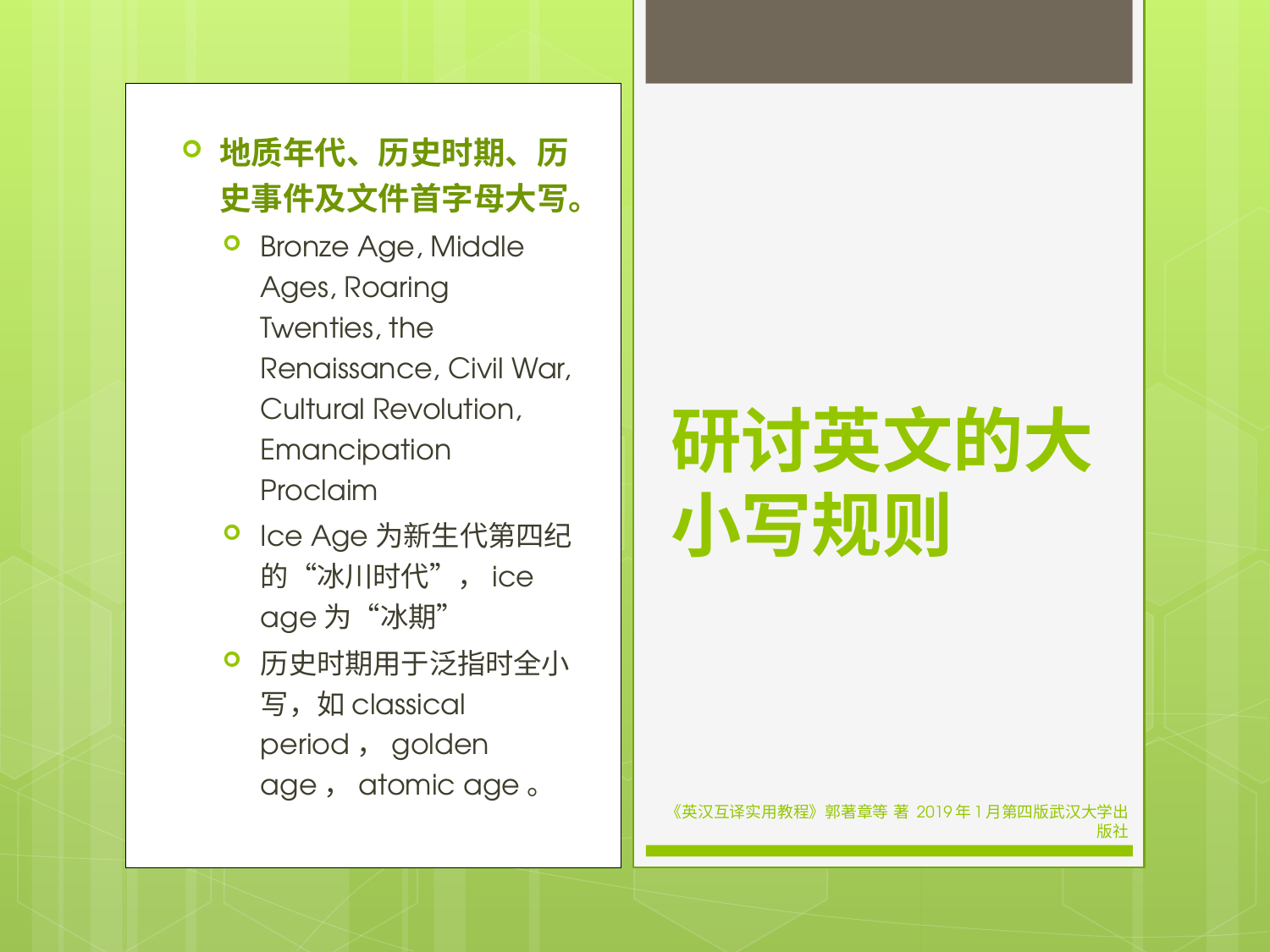

地质年代、历史时期、历史事件及文件首字母大写。
Bronze Age, Middle Ages, Roaring Twenties, the Renaissance, Civil War, Cultural Revolution, Emancipation Proclaim
Ice Age为新生代第四纪的“冰川时代”，ice age为“冰期”
历史时期用于泛指时全小写，如classical period，golden age，atomic age。
# 研讨英文的大小写规则

《英汉互译实用教程》郭著章等 著 2019年1月第四版武汉大学出版社